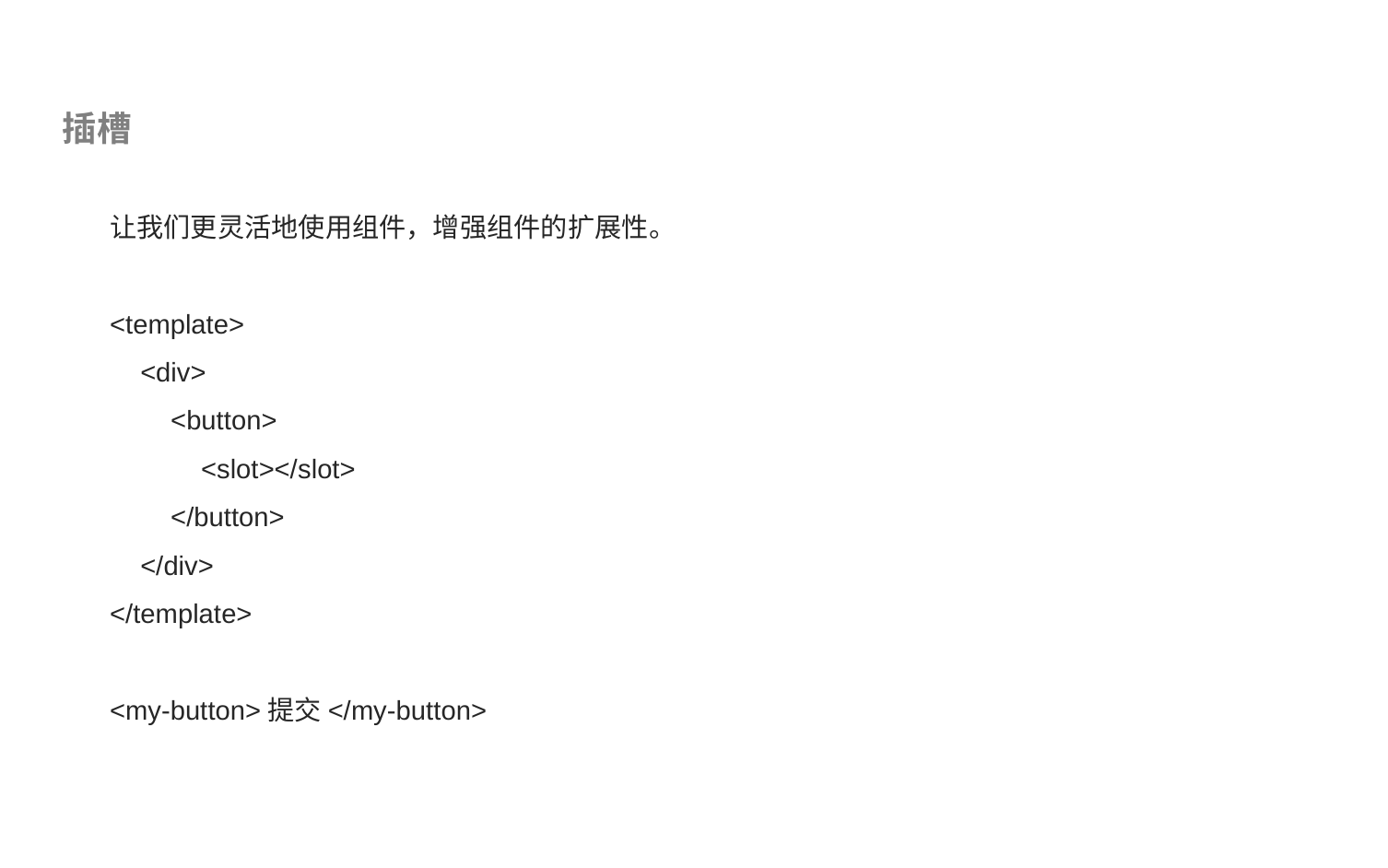

插槽
让我们更灵活地使用组件，增强组件的扩展性。

<template>
    <div>
        <button>
            <slot></slot>
        </button>
    </div>
</template>

<my-button>提交</my-button>